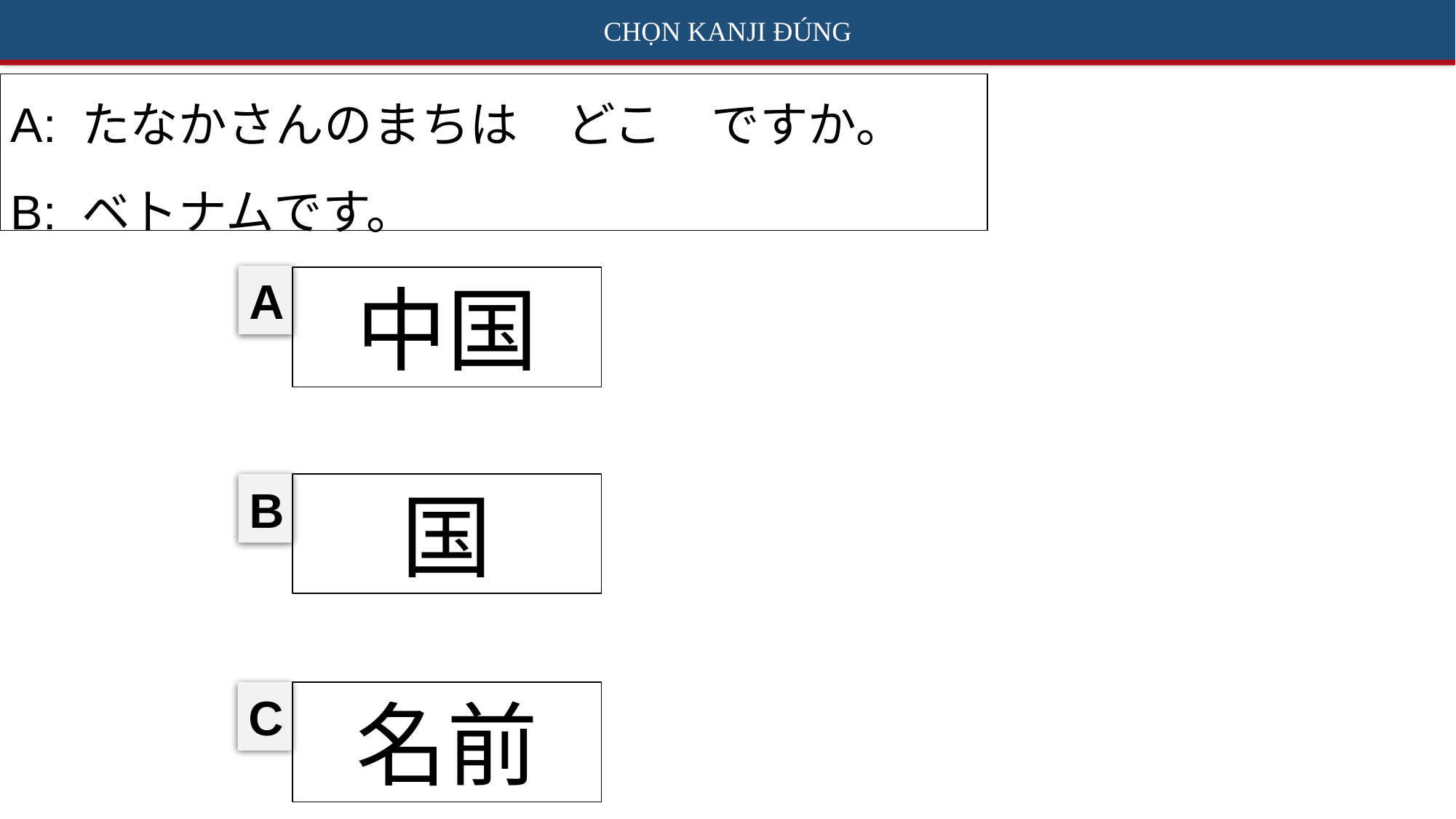

CHỌN KANJI ĐÚNG

A: たなかさんのまちは　どこ　ですか。
B: ベトナムです。
A
中国
国
B
C
名前